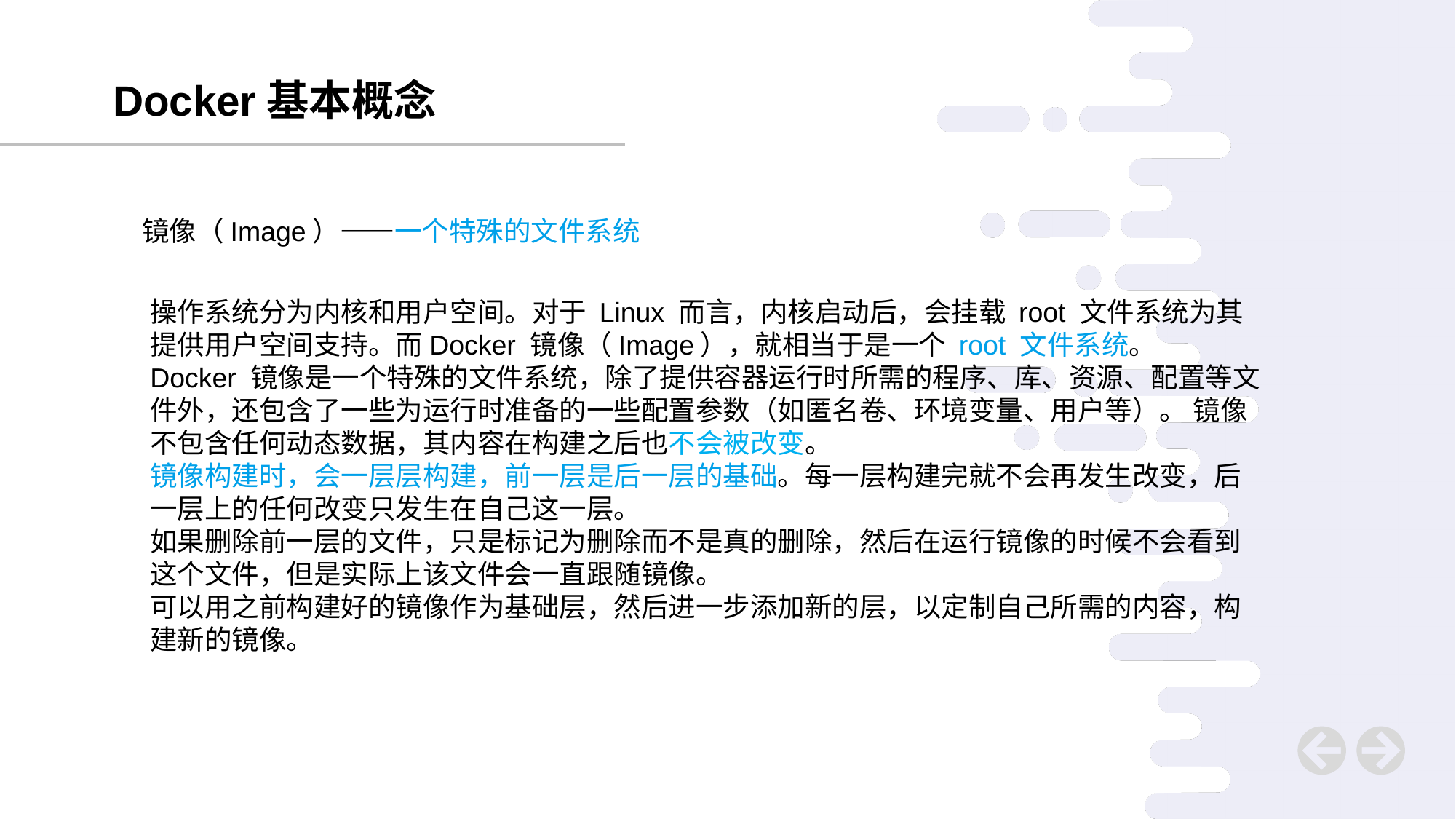

Docker基本概念
镜像（Image）——一个特殊的文件系统

操作系统分为内核和用户空间。对于 Linux 而言，内核启动后，会挂载 root 文件系统为其提供用户空间支持。而Docker 镜像（Image），就相当于是一个 root 文件系统。
Docker 镜像是一个特殊的文件系统，除了提供容器运行时所需的程序、库、资源、配置等文件外，还包含了一些为运行时准备的一些配置参数（如匿名卷、环境变量、用户等）。 镜像不包含任何动态数据，其内容在构建之后也不会被改变。
镜像构建时，会一层层构建，前一层是后一层的基础。每一层构建完就不会再发生改变，后一层上的任何改变只发生在自己这一层。
如果删除前一层的文件，只是标记为删除而不是真的删除，然后在运行镜像的时候不会看到这个文件，但是实际上该文件会一直跟随镜像。
可以用之前构建好的镜像作为基础层，然后进一步添加新的层，以定制自己所需的内容，构建新的镜像。